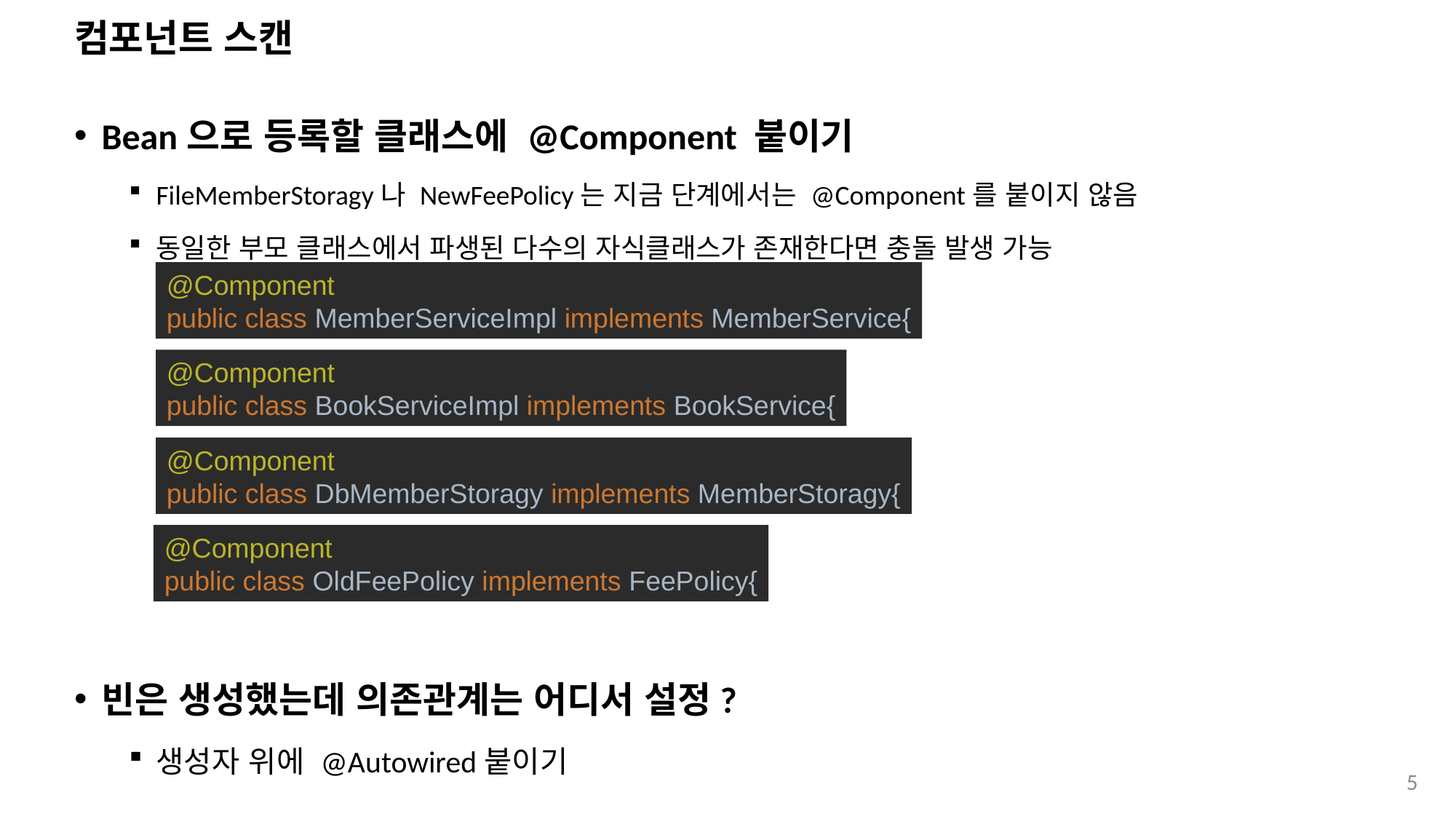

# 컴포넌트 스캔
Bean으로 등록할 클래스에 @Component 붙이기
FileMemberStoragy나 NewFeePolicy는 지금 단계에서는 @Component를 붙이지 않음
동일한 부모 클래스에서 파생된 다수의 자식클래스가 존재한다면 충돌 발생 가능

빈은 생성했는데 의존관계는 어디서 설정?
생성자 위에 @Autowired붙이기

@Component
public class MemberServiceImpl implements MemberService{
@Component
public class BookServiceImpl implements BookService{
@Component
public class DbMemberStoragy implements MemberStoragy{
@Component
public class OldFeePolicy implements FeePolicy{
5